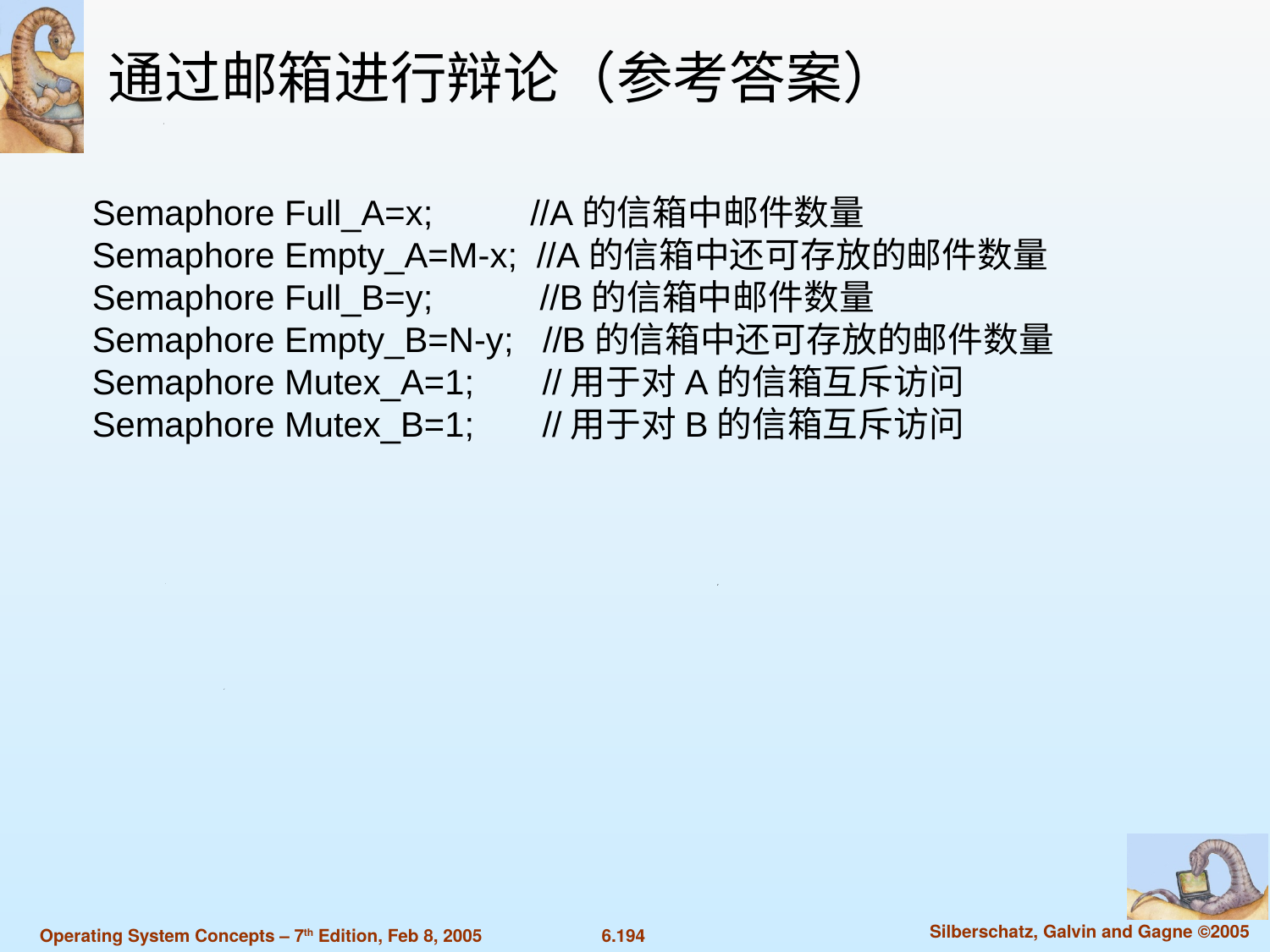

通过邮箱进行辩论（参考答案）
Semaphore Full_A=x;          //A的信箱中邮件数量
Semaphore Empty_A=M-x;  //A的信箱中还可存放的邮件数量
Semaphore Full_B=y;           //B的信箱中邮件数量
Semaphore Empty_B=N-y;   //B的信箱中还可存放的邮件数量
Semaphore Mutex_A=1;       //用于对A的信箱互斥访问
Semaphore Mutex_B=1;       //用于对B的信箱互斥访问